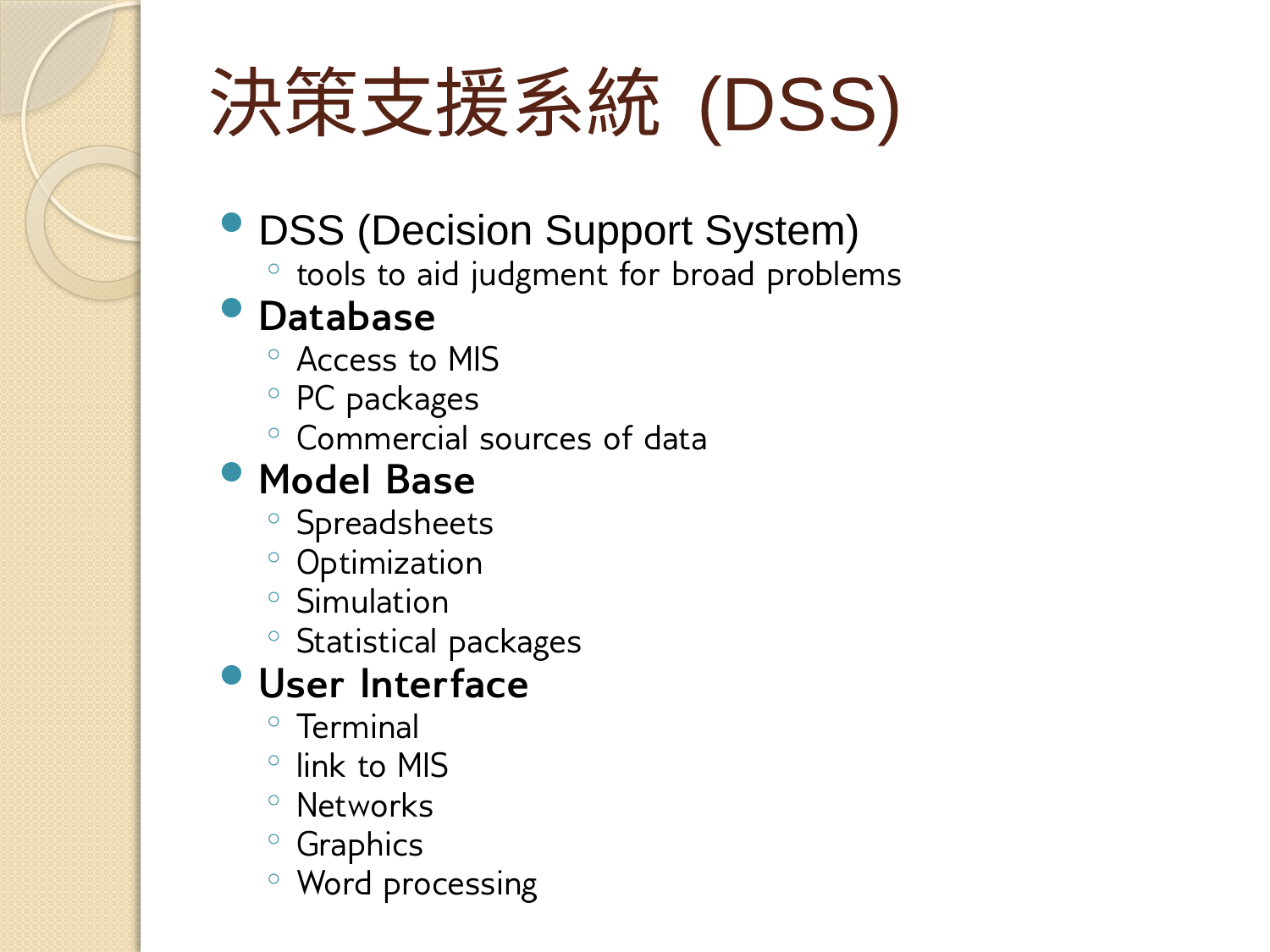

# 決策支援系統 (DSS)
DSS (Decision Support System)
tools to aid judgment for broad problems
Database
Access to MIS
PC packages
Commercial sources of data
Model Base
Spreadsheets
Optimization
Simulation
Statistical packages
User Interface
Terminal
link to MIS
Networks
Graphics
Word processing